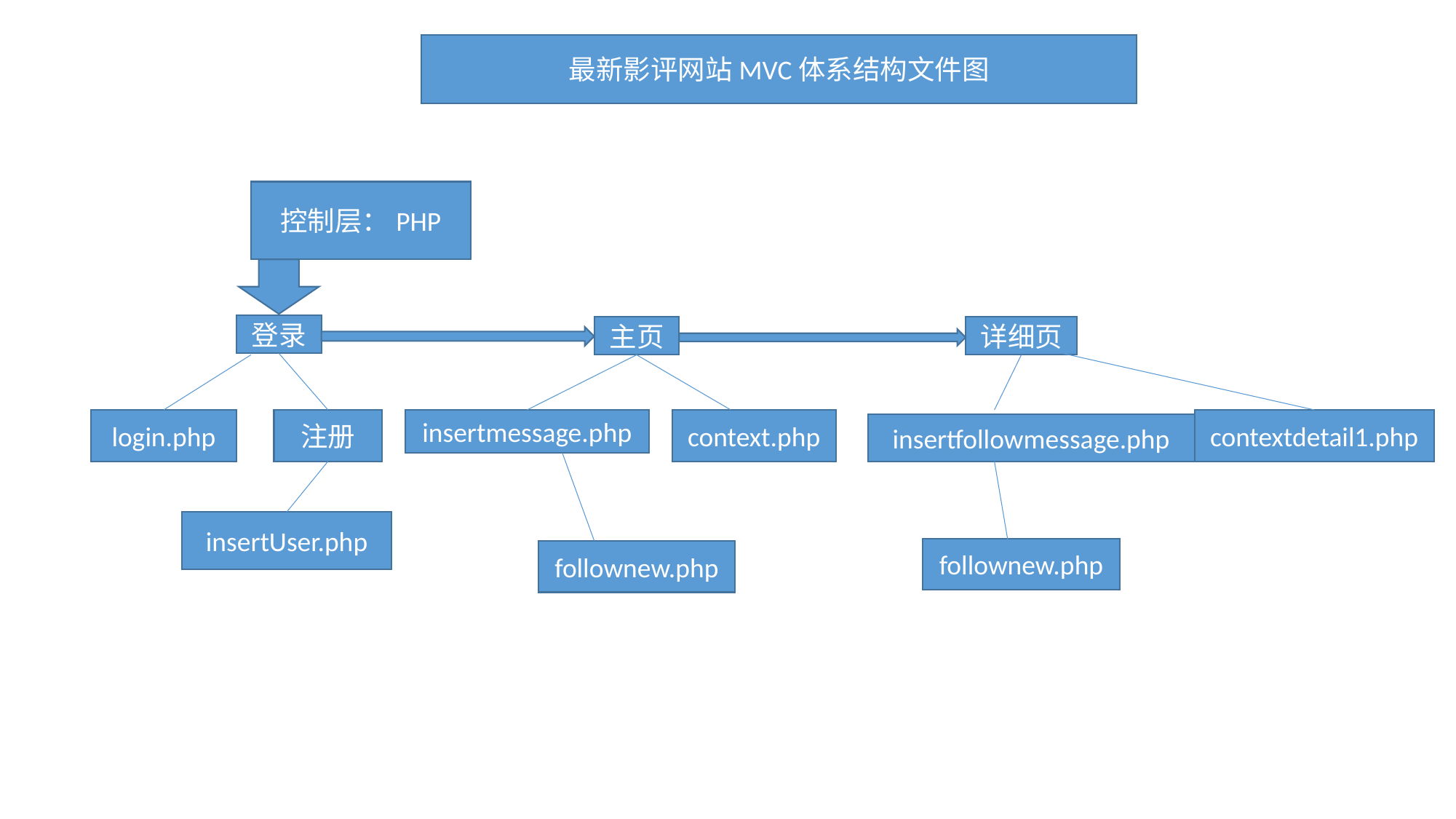

最新影评网站MVC体系结构文件图
控制层：PHP

登录
主页
详细页

login.php
注册
insertmessage.php
context.php
contextdetail1.php
insertfollowmessage.php
insertUser.php
follownew.php
follownew.php